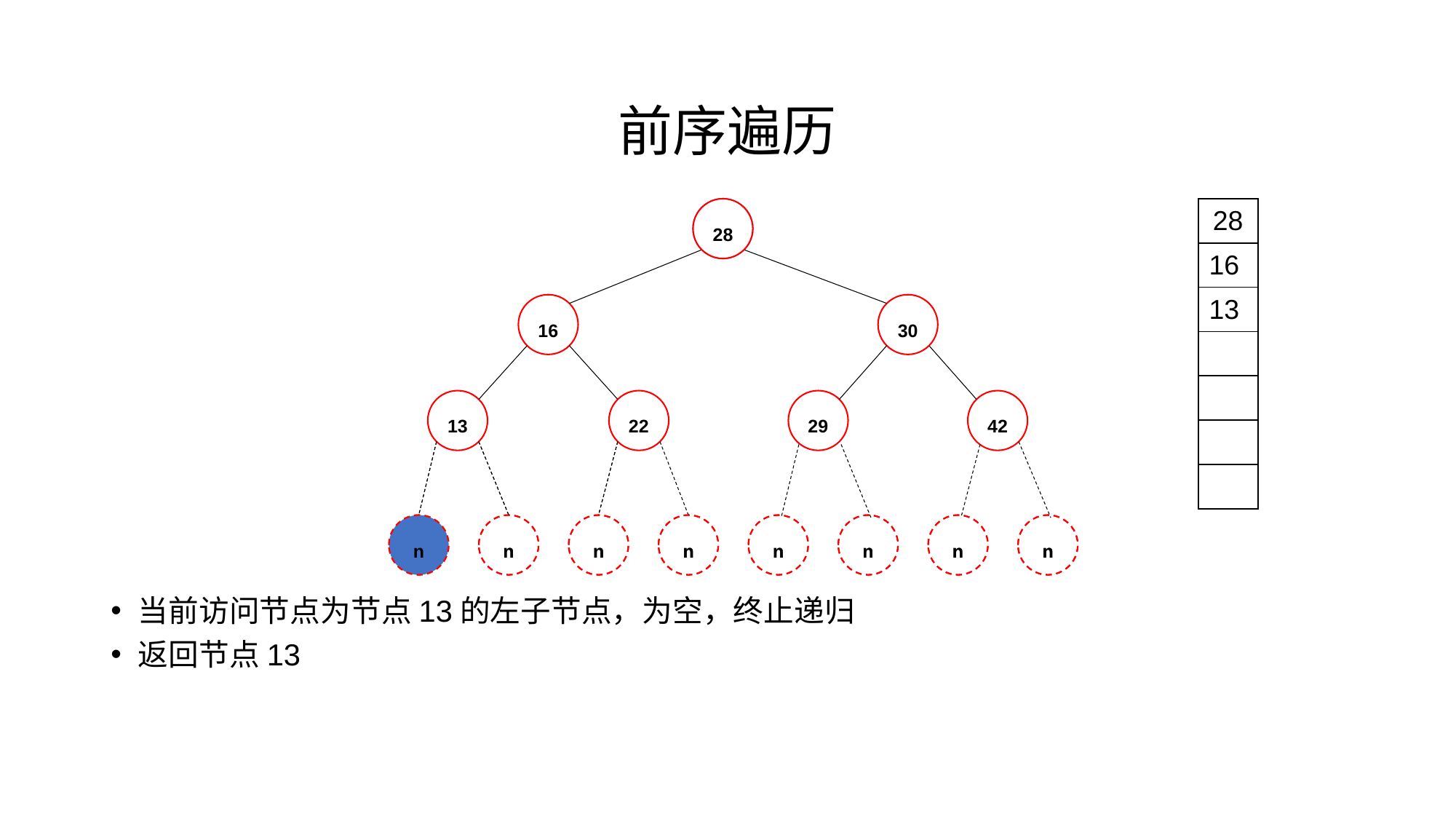

# 前序遍历
28
16
30
13
22
29
42
28
28
| 28 |
| --- |
| 16 |
| 13 |
|  |
|  |
|  |
|  |
n
n
n
n
n
n
n
n
n
n
n
n
n
n
n
n
当前访问节点为节点13的左子节点，为空，终止递归
返回节点13